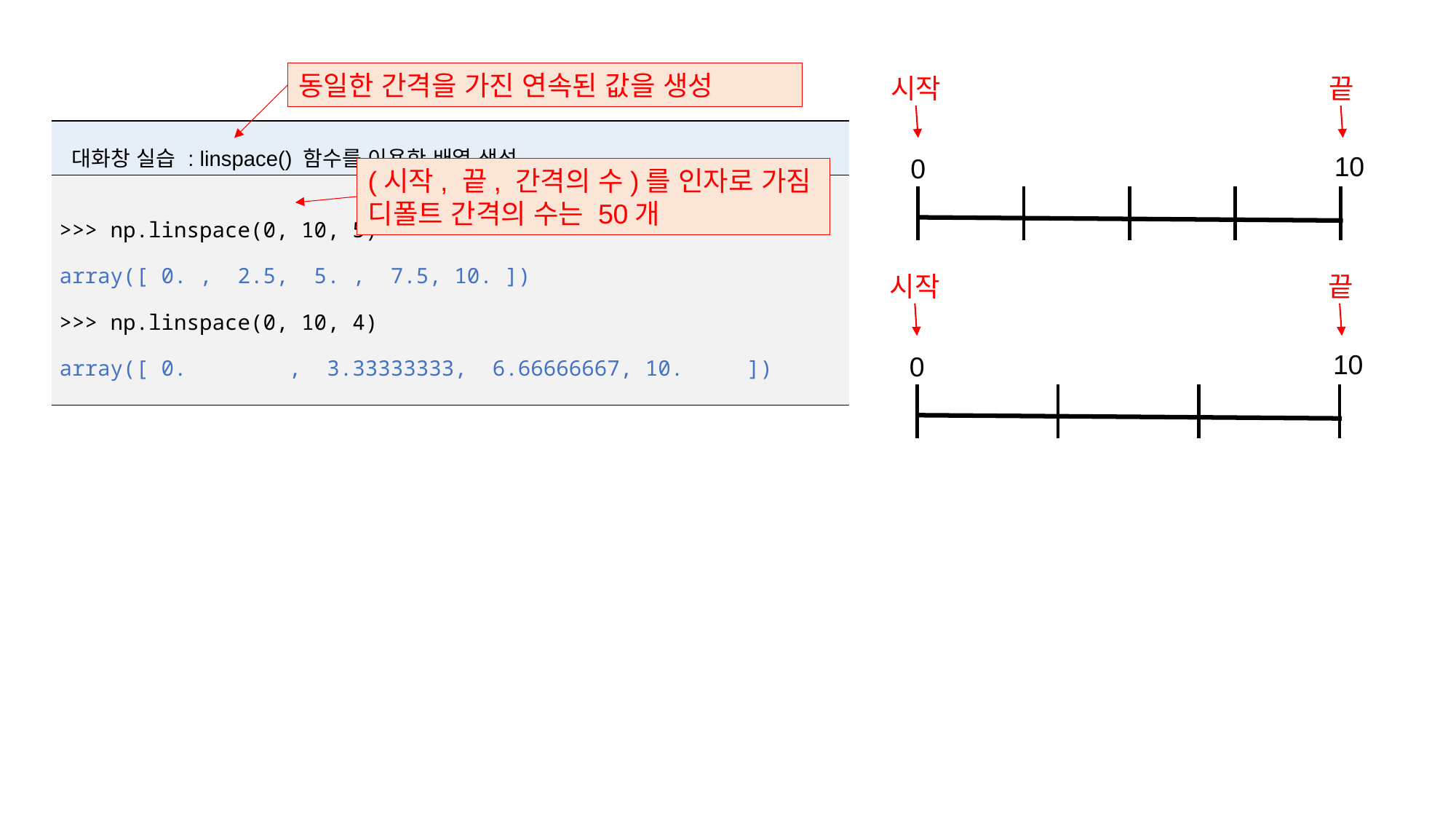

동일한 간격을 가진 연속된 값을 생성
시작
끝
| 대화창 실습 : linspace() 함수를 이용한 배열 생성 |
| --- |
| >>> np.linspace(0, 10, 5) array([ 0. , 2.5, 5. , 7.5, 10. ]) >>> np.linspace(0, 10, 4) array([ 0. , 3.33333333, 6.66666667, 10. ]) |
10
0
(시작, 끝, 간격의 수)를 인자로 가짐
디폴트 간격의 수는 50개
시작
끝
10
0